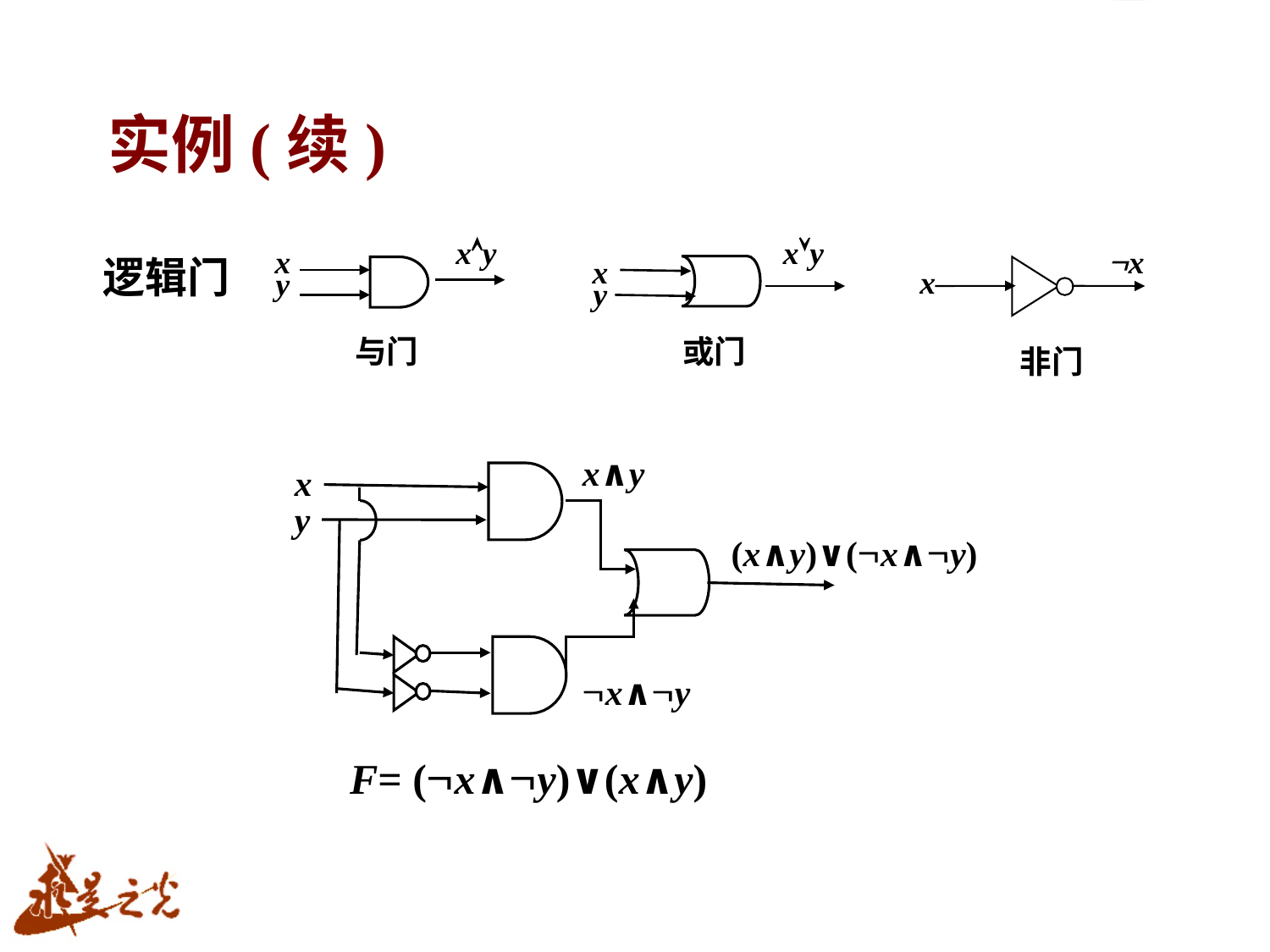

# 实例(续)
x∨y
x

y
x∧y
x

y
¬x
x

与门
或门
非门
逻辑门
x∧y
x

y

(x∧y)∨(¬x∧¬y)

¬x∧¬y

             F= (¬x∧¬y)∨(x∧y)

25